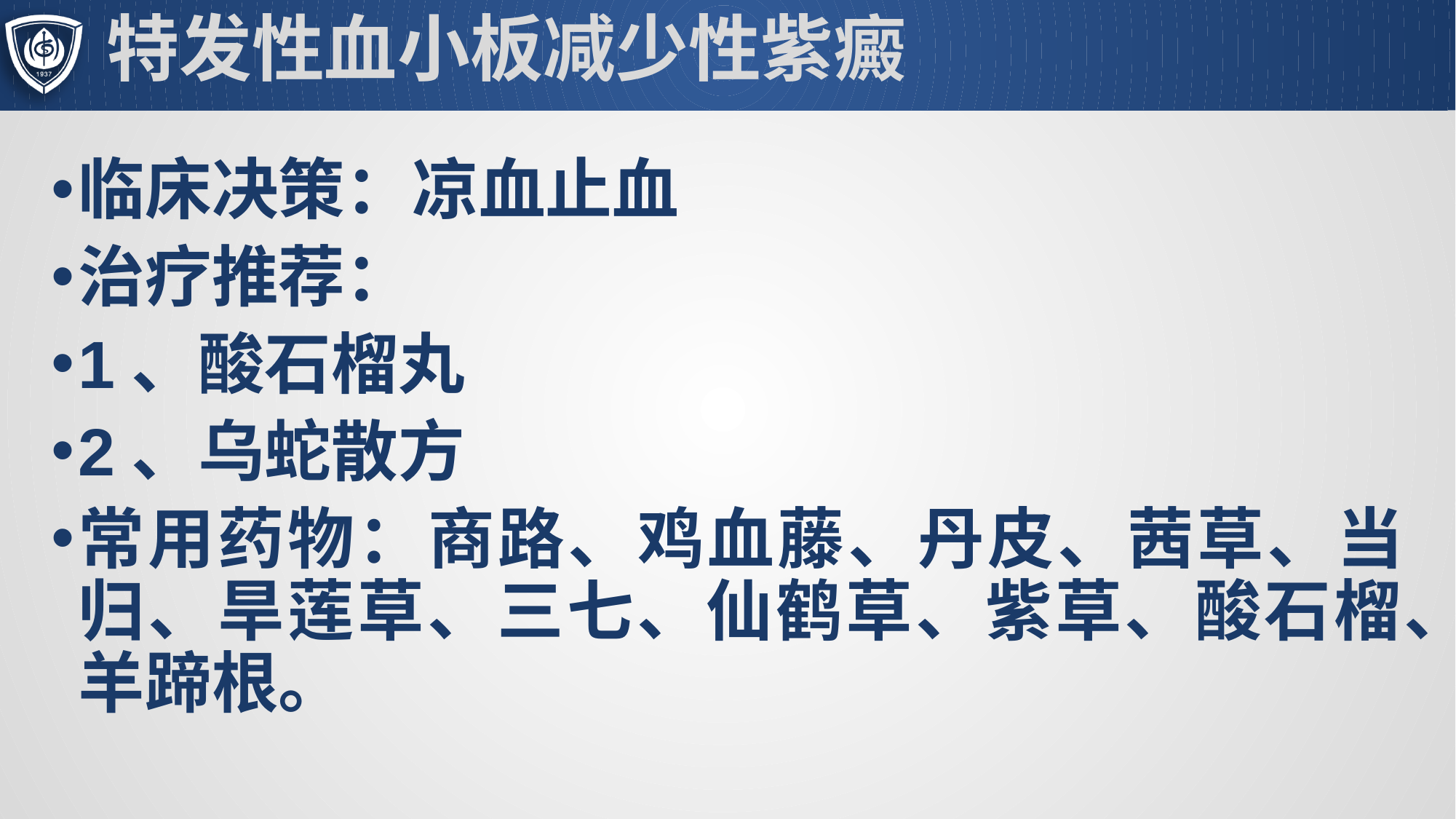

# 特发性血小板减少性紫癜
临床决策：凉血止血
治疗推荐：
1、酸石榴丸
2、乌蛇散方
常用药物：商路、鸡血藤、丹皮、茜草、当归、旱莲草、三七、仙鹤草、紫草、酸石榴、羊蹄根。